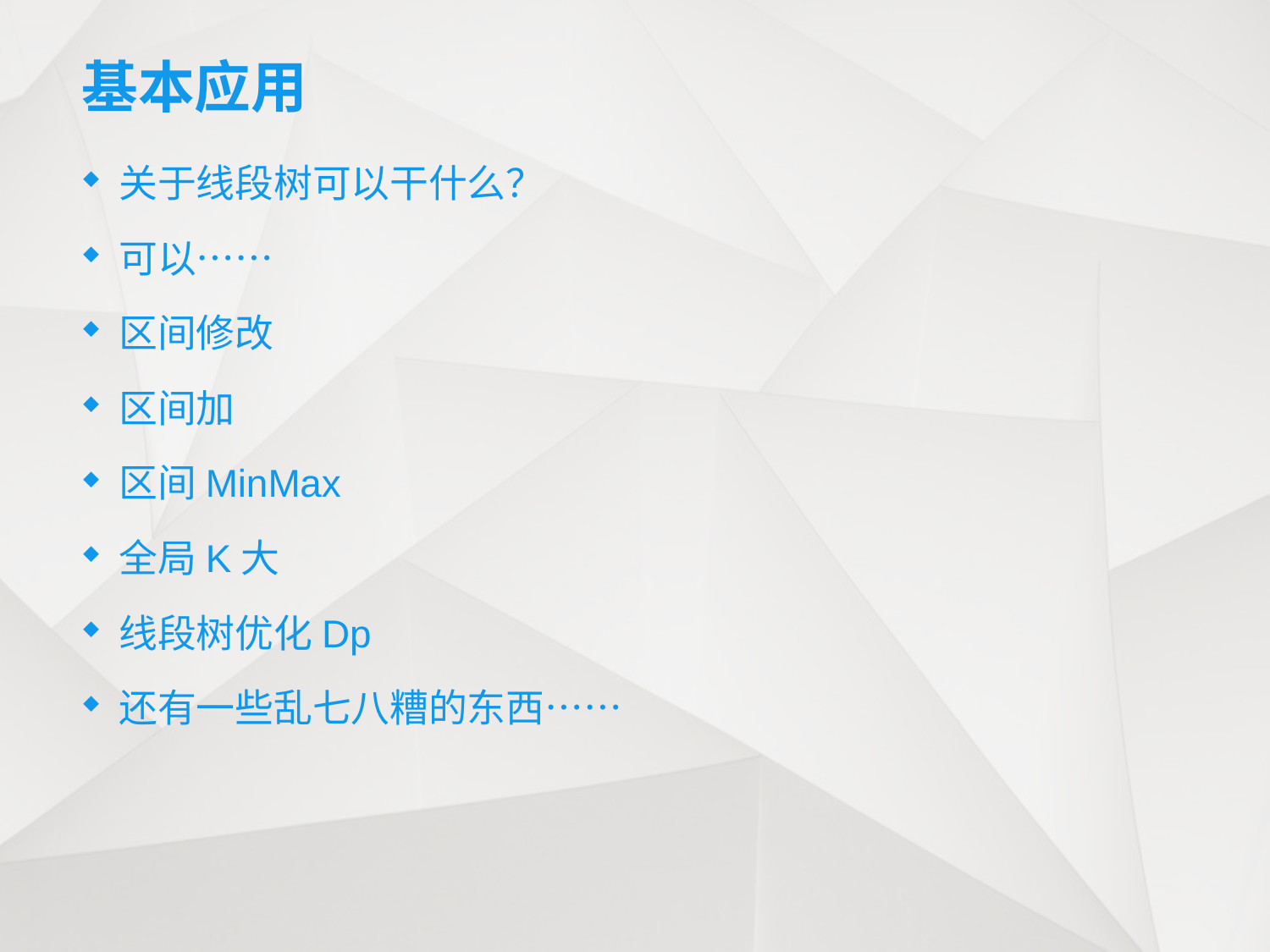

# 基本应用
关于线段树可以干什么？
可以……
区间修改
区间加
区间MinMax
全局K大
线段树优化Dp
还有一些乱七八糟的东西……